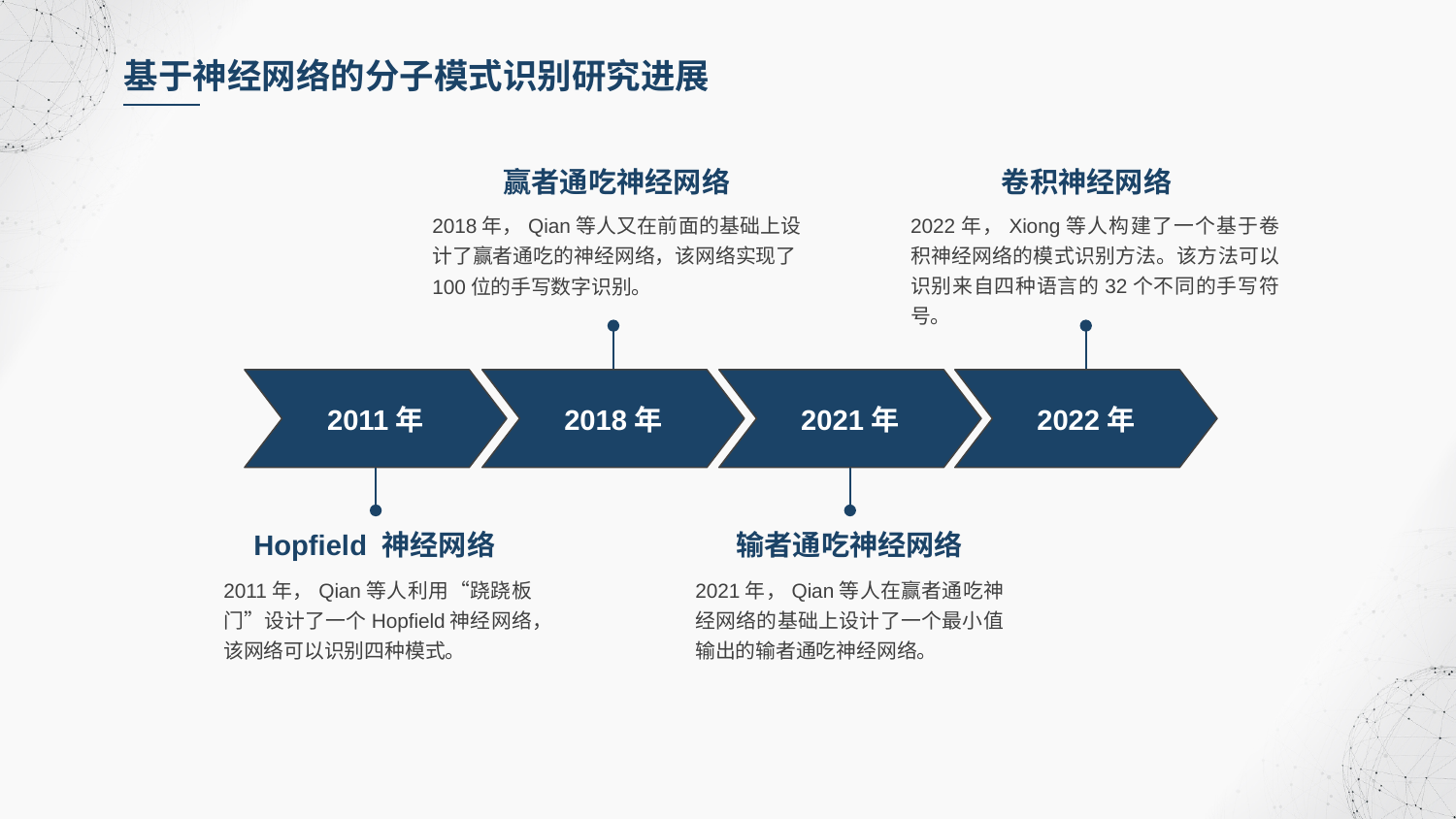

基于神经网络的分子模式识别研究进展
赢者通吃神经网络
卷积神经网络
2022年，Xiong等人构建了一个基于卷积神经网络的模式识别方法。该方法可以识别来自四种语言的32个不同的手写符号。
2018年，Qian等人又在前面的基础上设计了赢者通吃的神经网络，该网络实现了100位的手写数字识别。
2011年
2018年
2021年
2022年
Hopfield 神经网络
输者通吃神经网络
2011年，Qian等人利用“跷跷板门”设计了一个Hopfield神经网络，该网络可以识别四种模式。
2021年，Qian等人在赢者通吃神经网络的基础上设计了一个最小值输出的输者通吃神经网络。